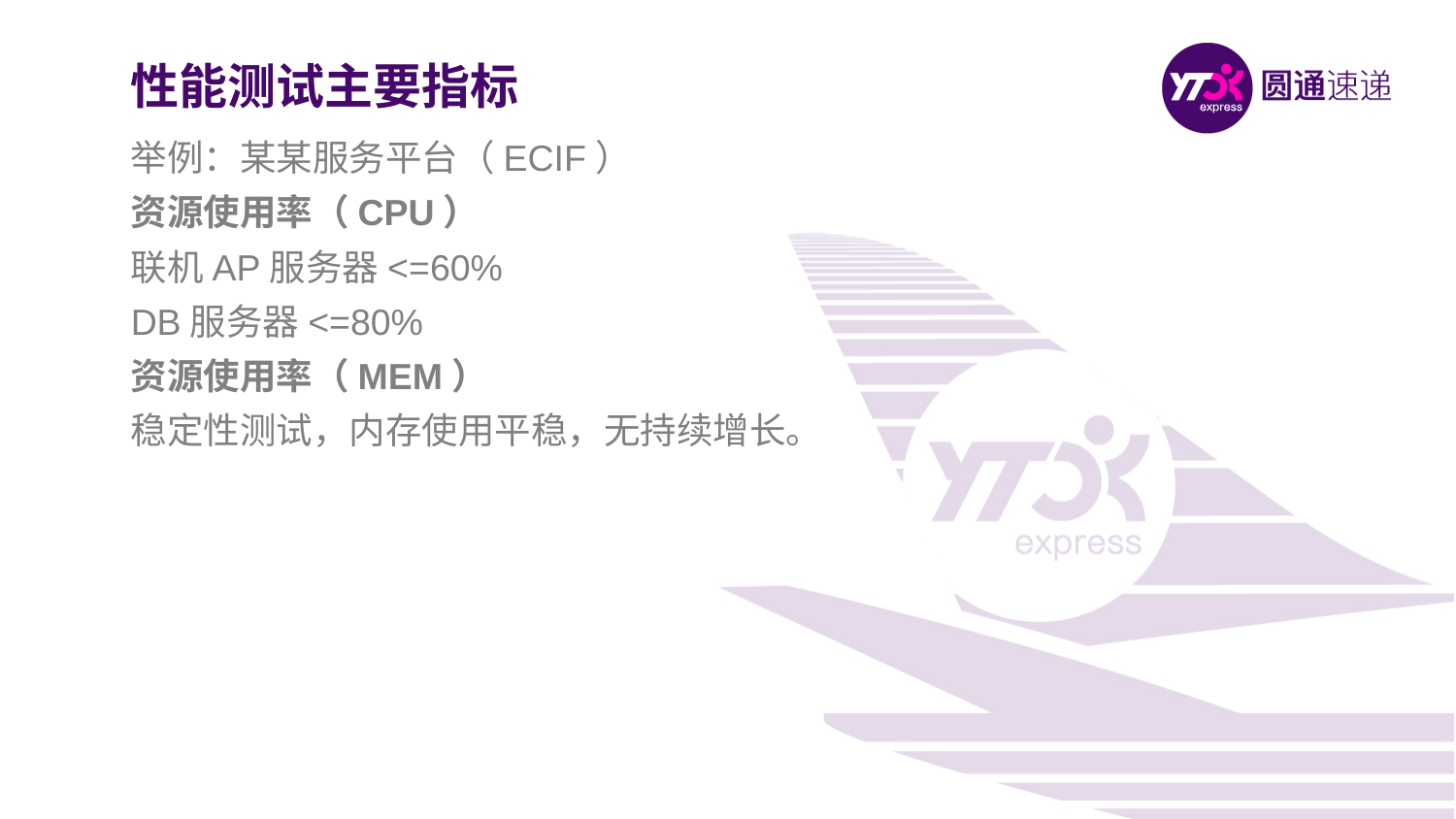

性能测试主要指标
举例：某某服务平台（ECIF）
资源使用率（CPU）
联机AP服务器<=60%
DB服务器<=80%
资源使用率（MEM）
稳定性测试，内存使用平稳，无持续增长。